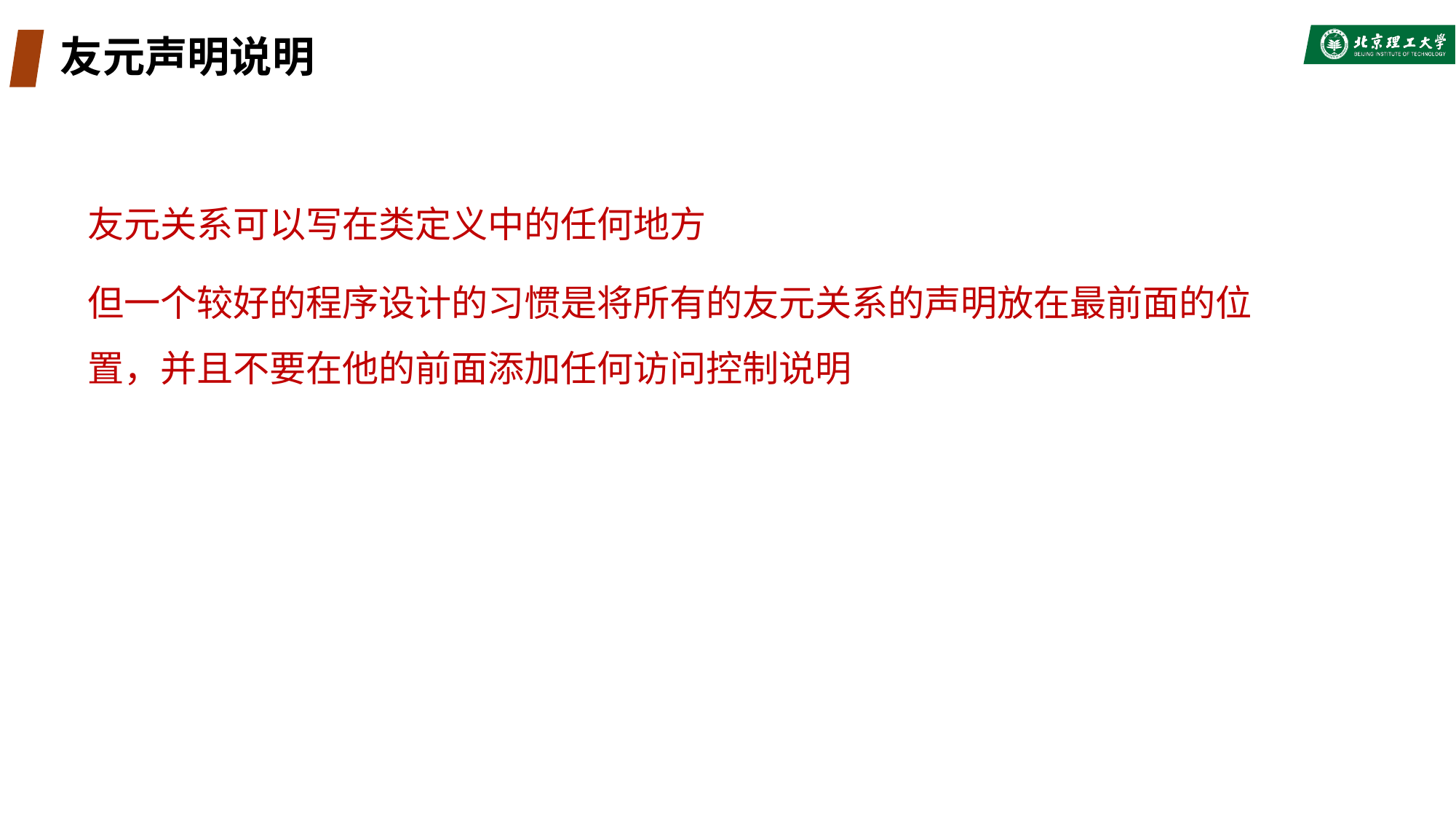

# 友元声明说明
友元关系可以写在类定义中的任何地方
但一个较好的程序设计的习惯是将所有的友元关系的声明放在最前面的位置，并且不要在他的前面添加任何访问控制说明